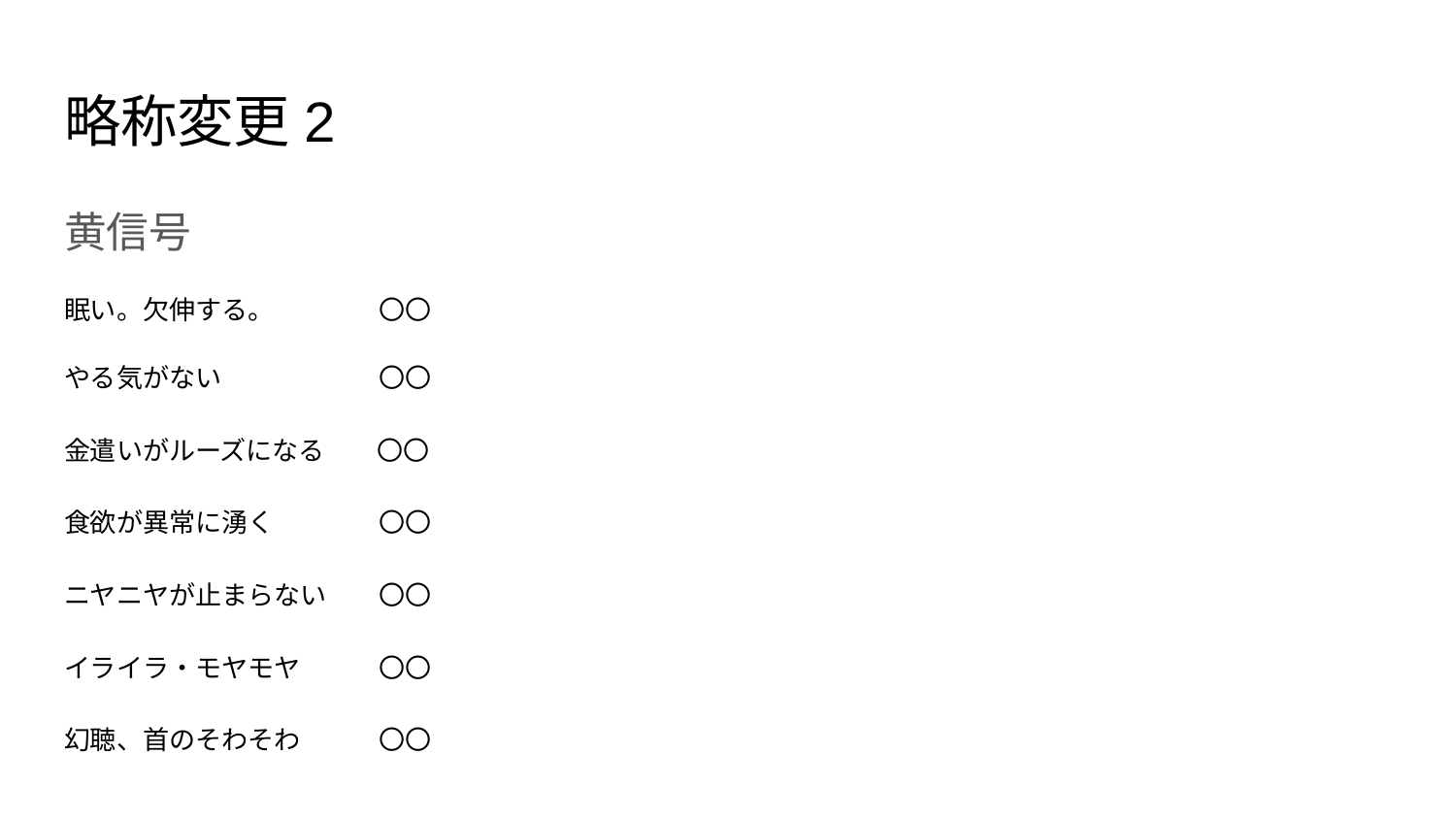

# 略称変更2
黄信号
眠い。欠伸する。　　　　〇〇

やる気がない　　　　　　〇〇

金遣いがルーズになる　　〇〇

食欲が異常に湧く　　　　〇〇

ニヤニヤが止まらない　　〇〇

イライラ・モヤモヤ　　　〇〇

幻聴、首のそわそわ　　　〇〇